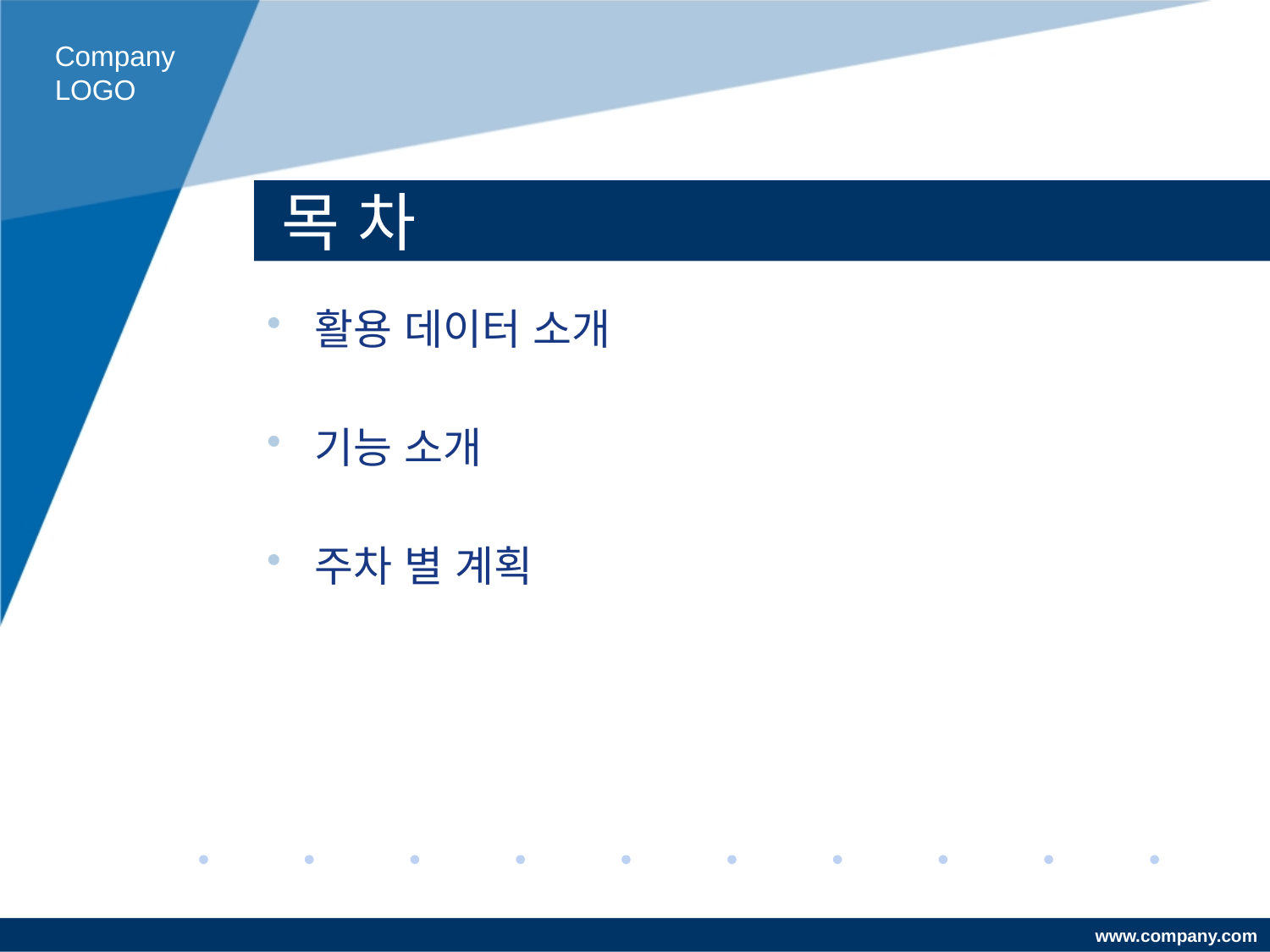

Company LOGO
# 목 차
활용 데이터 소개

기능 소개

주차 별 계획